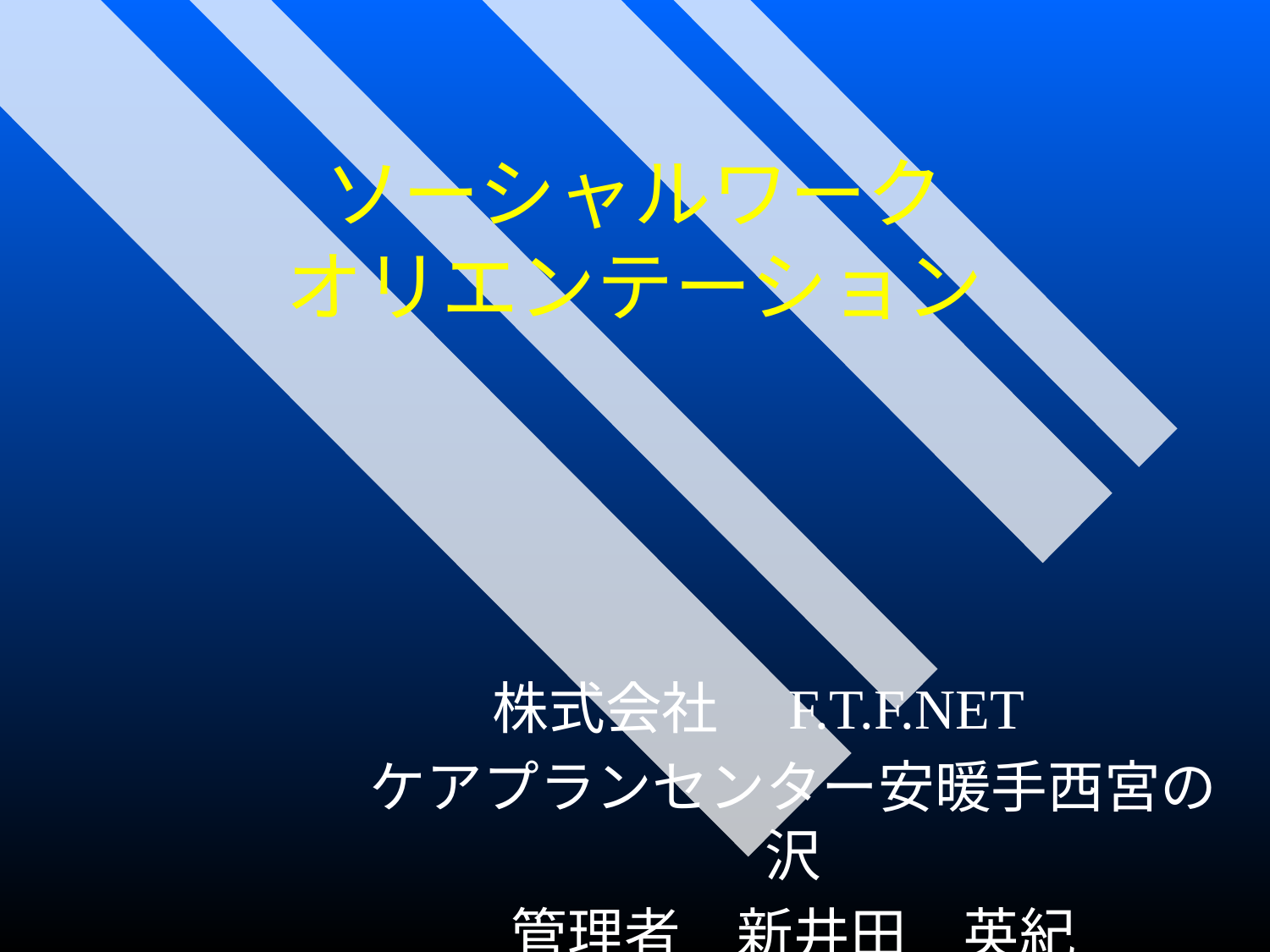

ソーシャルワーク
オリエンテーション
株式会社　F.T.F.NET
ケアプランセンター安暖手西宮の沢
管理者　新井田　英紀